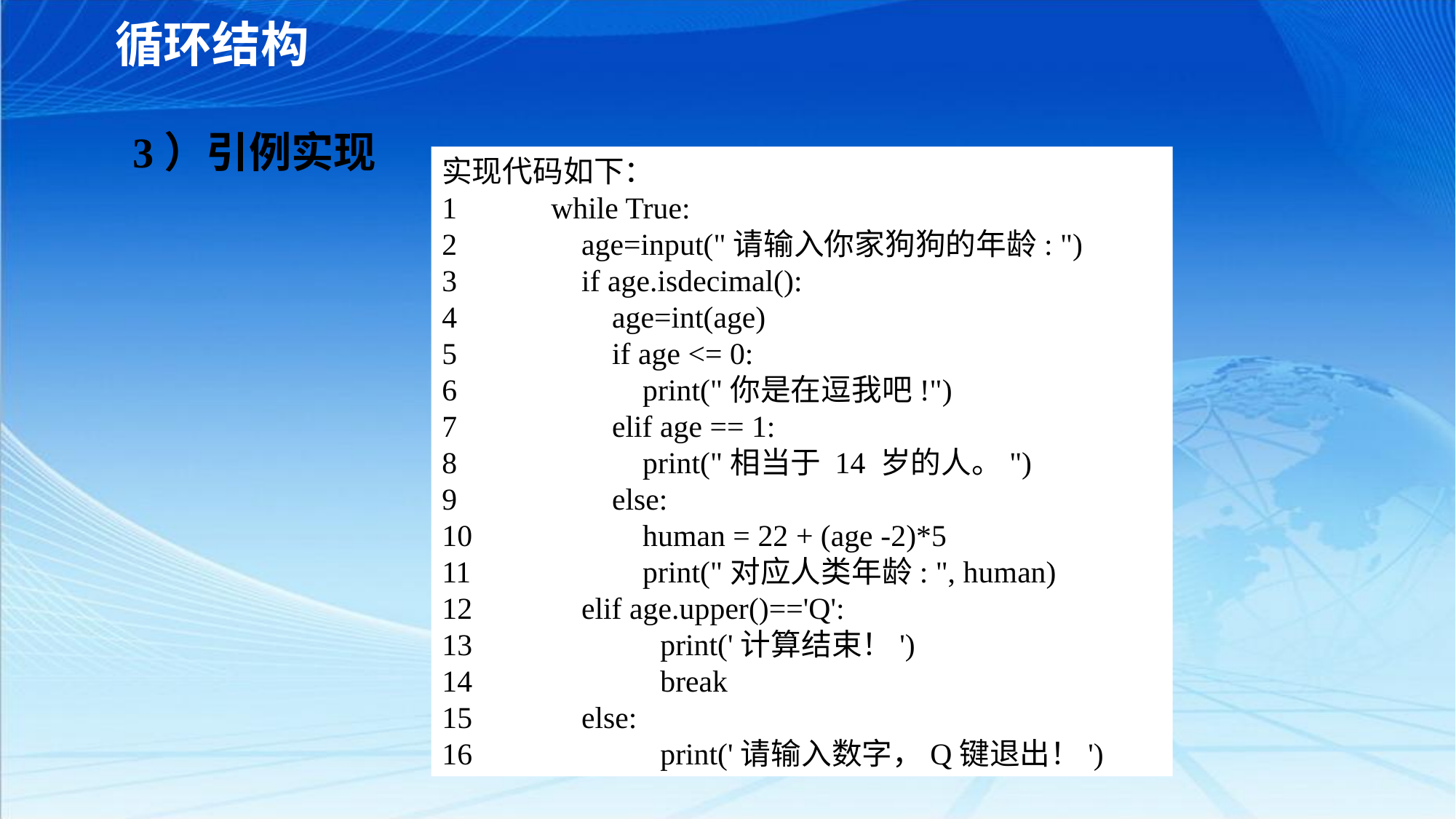

循环结构
3）引例实现
实现代码如下：
1	while True:
2	    age=input("请输入你家狗狗的年龄: ")
3	    if age.isdecimal():
4	        age=int(age)
5	        if age <= 0:
6	            print("你是在逗我吧!")
7	        elif age == 1:
8	            print("相当于 14 岁的人。")
9	        else:
10	            human = 22 + (age -2)*5
11	            print("对应人类年龄: ", human)
12	    elif age.upper()=='Q':
13	       	print('计算结束！')
14	       	break
15	    else:
16	     	print('请输入数字，Q键退出！')